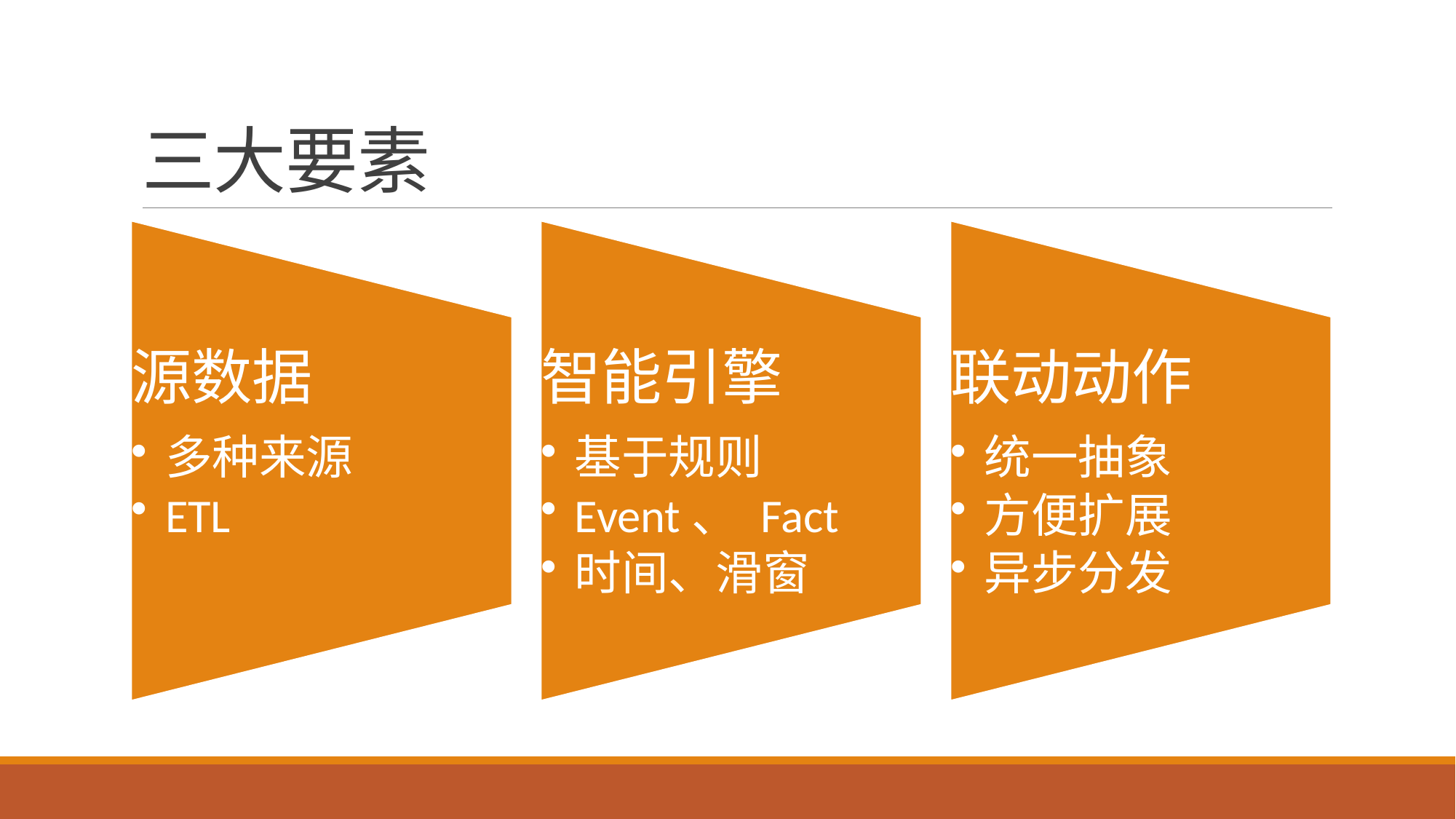

# 三大要素
源数据
多种来源
ETL
智能引擎
基于规则
Event、 Fact
时间、滑窗
联动动作
统一抽象
方便扩展
异步分发